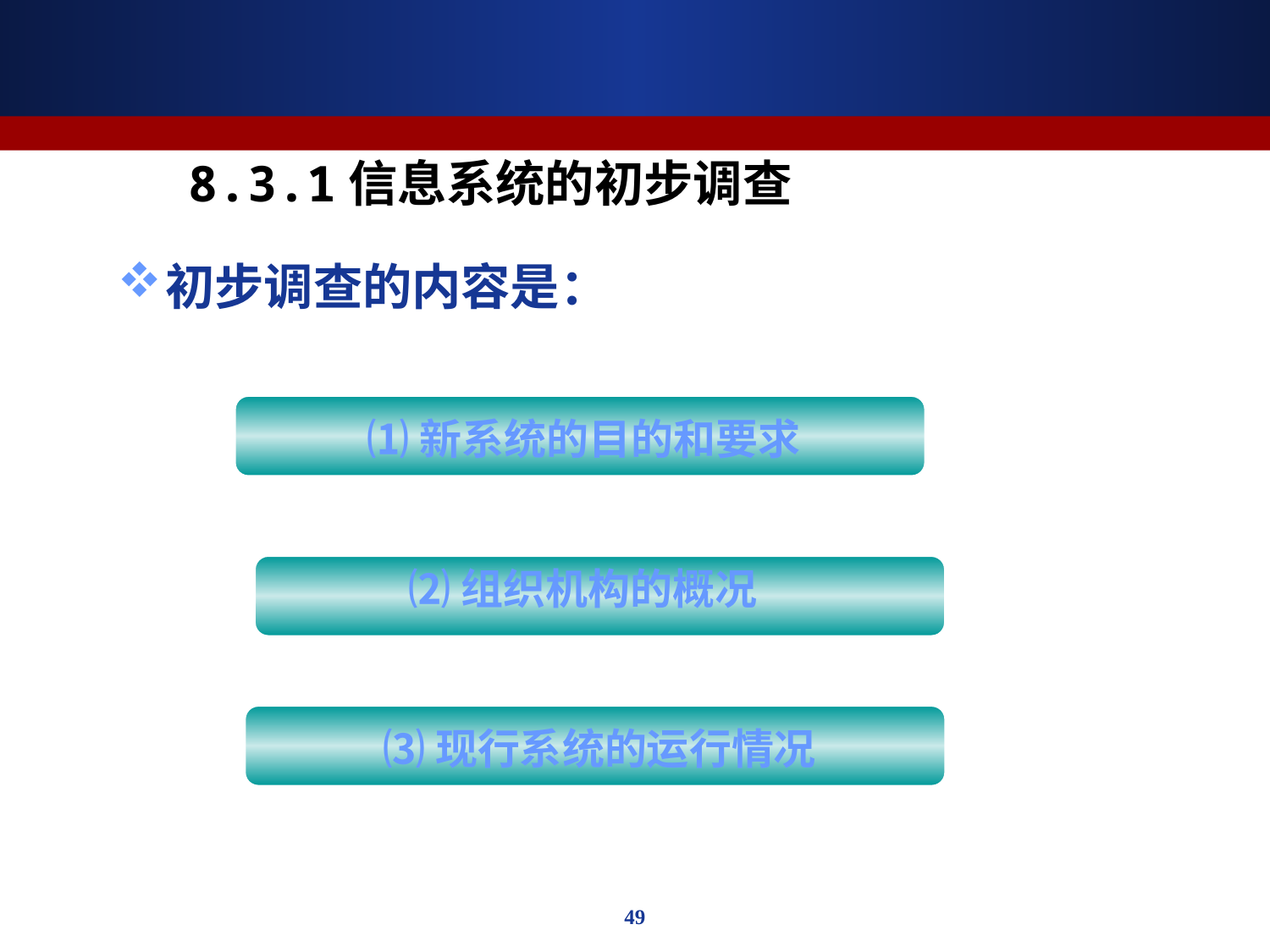

49
# 8.3.1信息系统的初步调查
初步调查的内容是：

     ⑴新系统的目的和要求

⑵组织机构的概况

  ⑶现行系统的运行情况